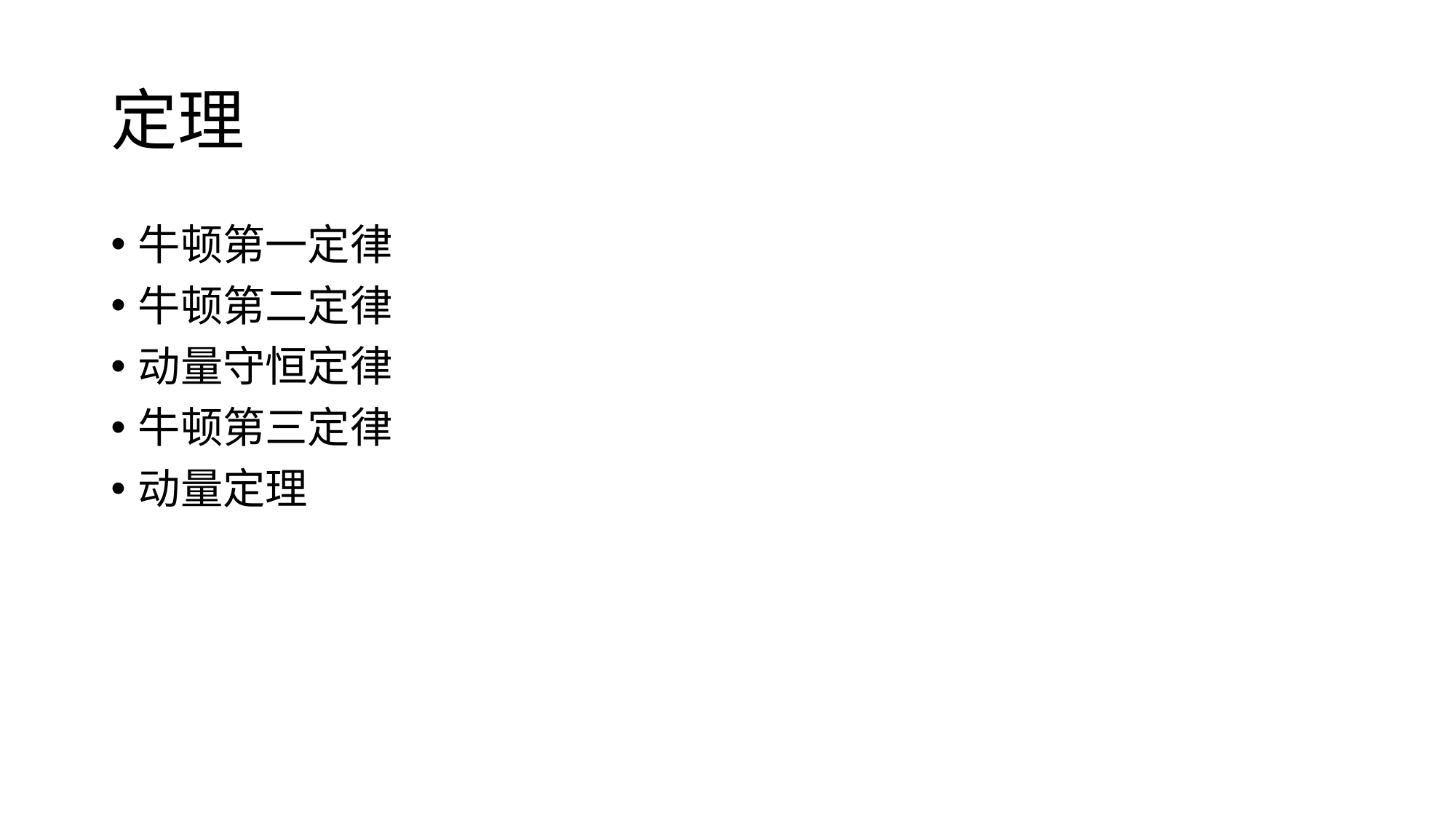

# 定理
牛顿第一定律
牛顿第二定律
动量守恒定律
牛顿第三定律
动量定理